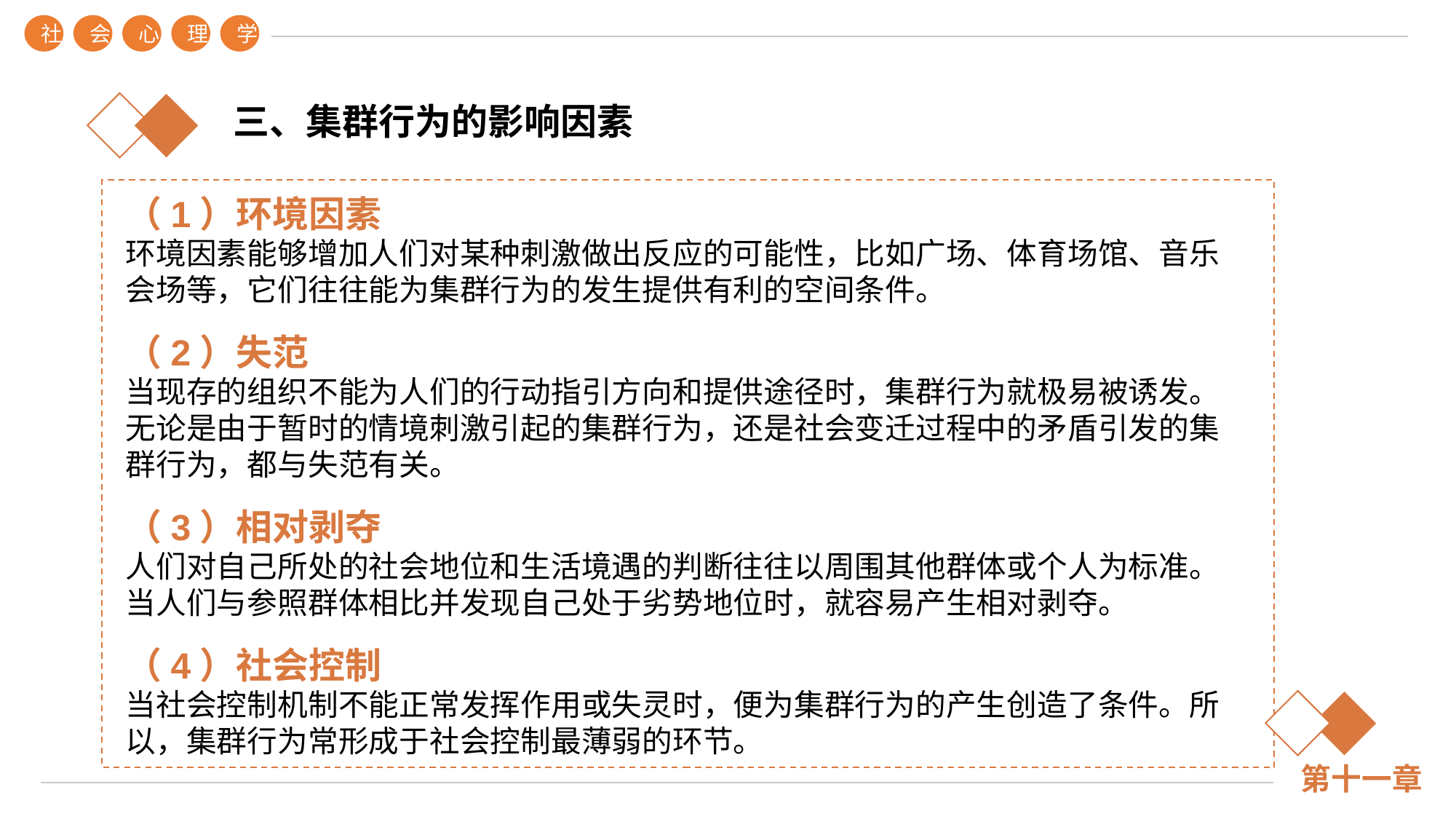

社
会
心
理
学

三、集群行为的影响因素
（1）环境因素
环境因素能够增加人们对某种刺激做出反应的可能性，比如广场、体育场馆、音乐会场等，它们往往能为集群行为的发生提供有利的空间条件。
（2）失范
当现存的组织不能为人们的行动指引方向和提供途径时，集群行为就极易被诱发。无论是由于暂时的情境刺激引起的集群行为，还是社会变迁过程中的矛盾引发的集群行为，都与失范有关。
（3）相对剥夺
人们对自己所处的社会地位和生活境遇的判断往往以周围其他群体或个人为标准。当人们与参照群体相比并发现自己处于劣势地位时，就容易产生相对剥夺。
（4）社会控制
当社会控制机制不能正常发挥作用或失灵时，便为集群行为的产生创造了条件。所以，集群行为常形成于社会控制最薄弱的环节。

第十一章